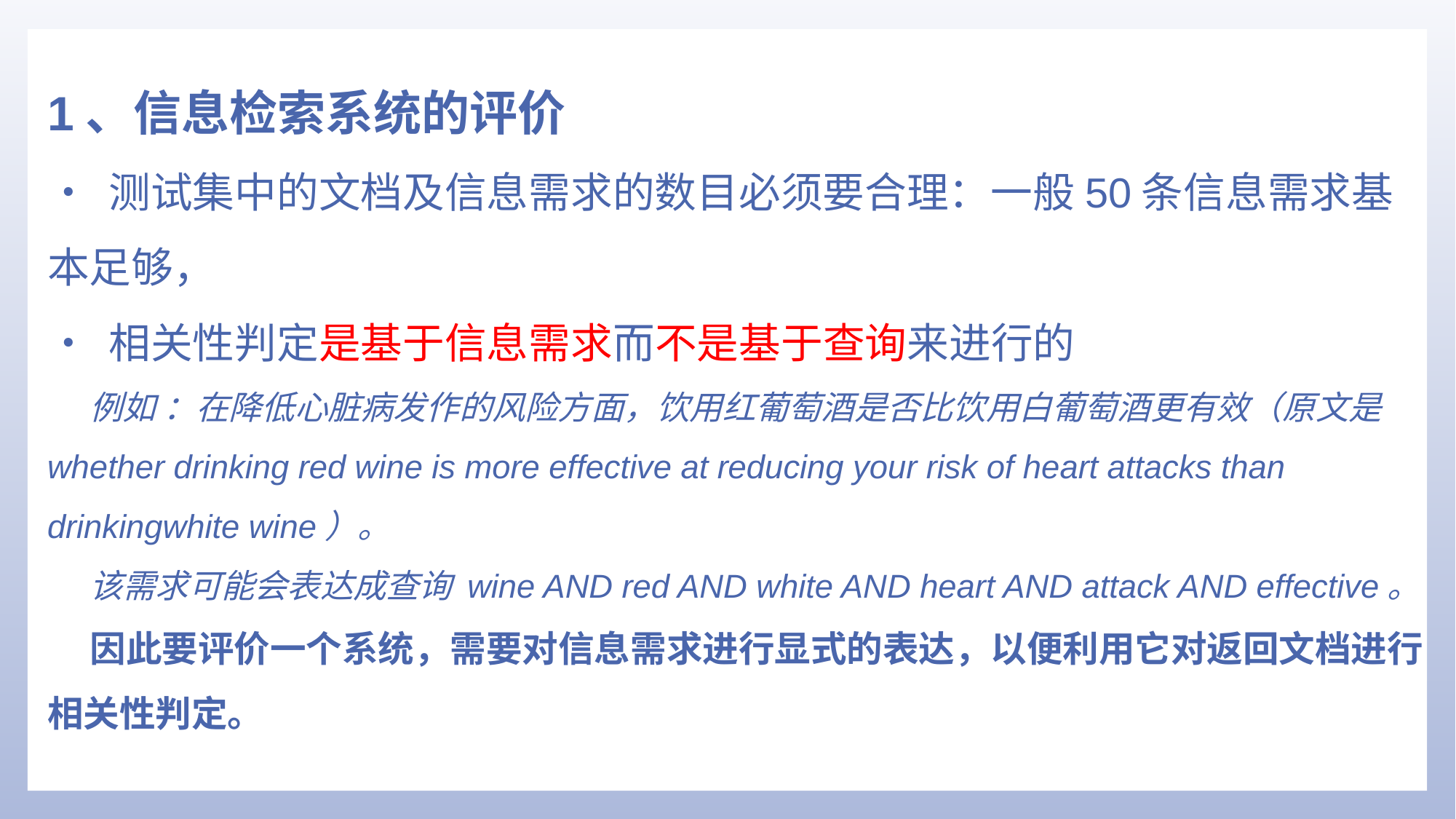

1、信息检索系统的评价
• 测试集中的文档及信息需求的数目必须要合理：一般50条信息需求基本足够，
• 相关性判定是基于信息需求而不是基于查询来进行的
例如 ：在降低心脏病发作的风险方面，饮用红葡萄酒是否比饮用白葡萄酒更有效（原文是 whether drinking red wine is more effective at reducing your risk of heart attacks than drinkingwhite wine）。
该需求可能会表达成查询 wine AND red AND white AND heart AND attack AND effective。
因此要评价一个系统，需要对信息需求进行显式的表达，以便利用它对返回文档进行相关性判定。